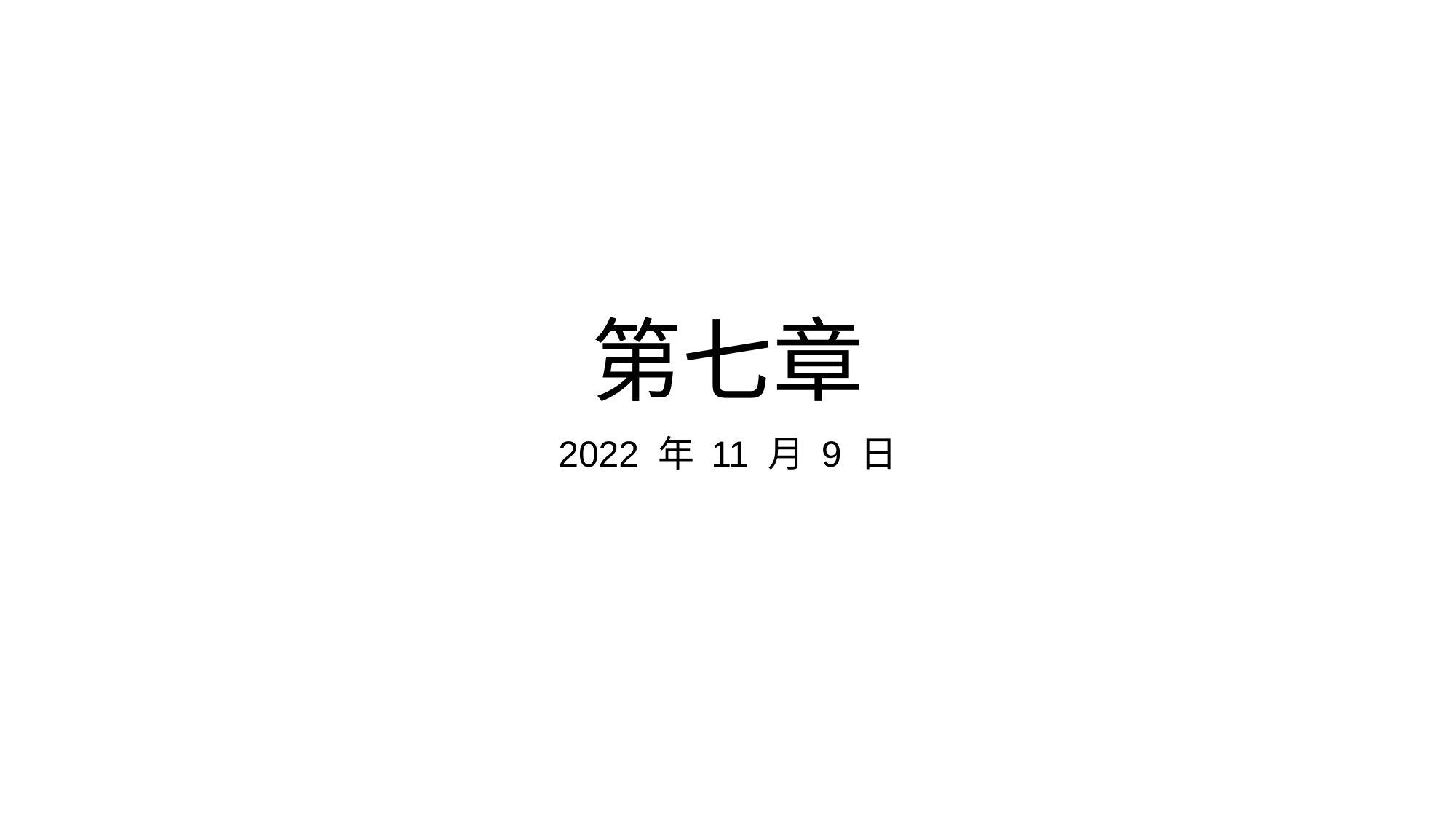

# 第七章
2022 年 11 月 9 日